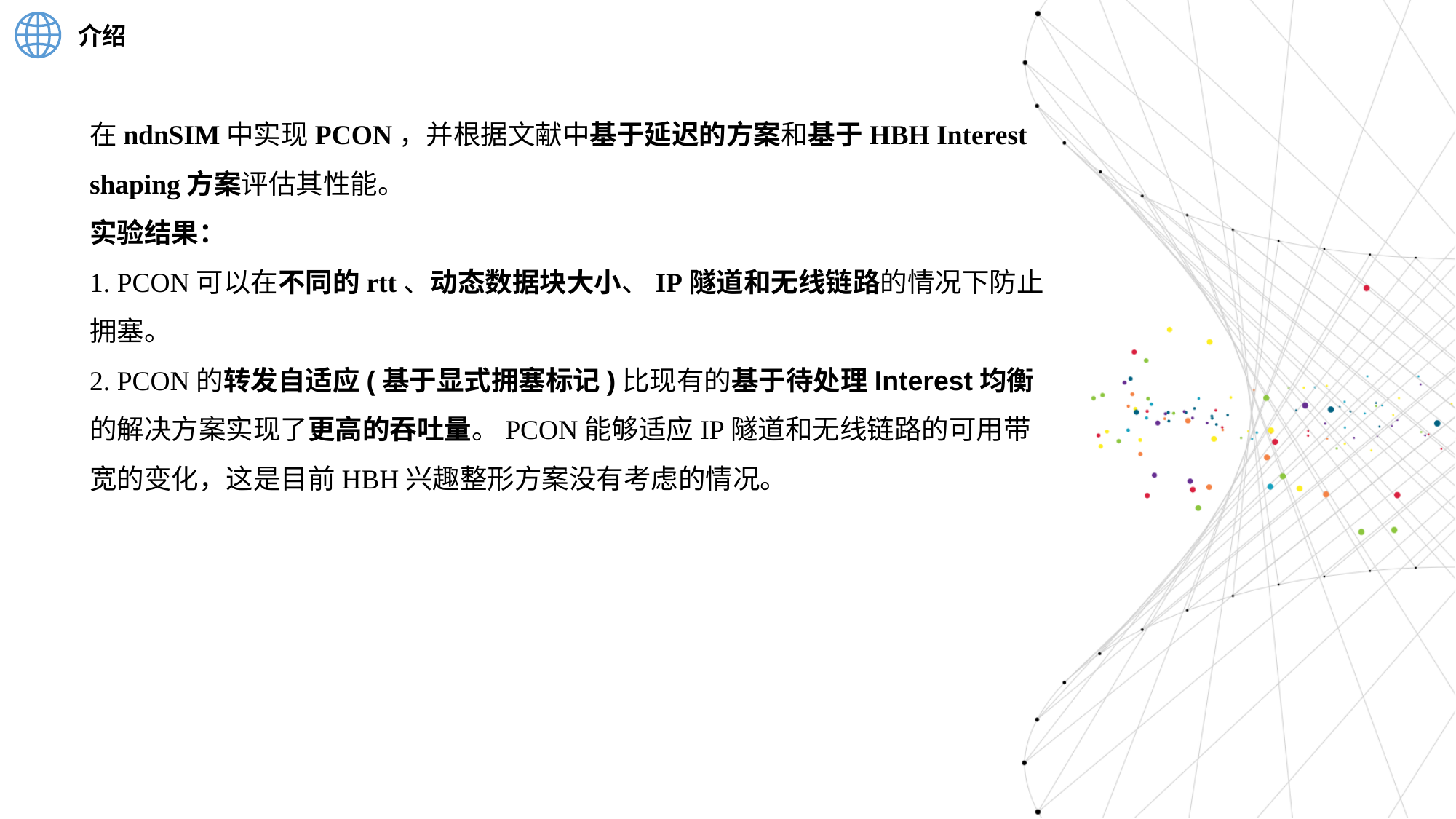

介绍
在ndnSIM中实现PCON，并根据文献中基于延迟的方案和基于HBH Interest shaping方案评估其性能。
实验结果：
1. PCON可以在不同的rtt、动态数据块大小、IP隧道和无线链路的情况下防止拥塞。
2. PCON的转发自适应(基于显式拥塞标记)比现有的基于待处理Interest均衡的解决方案实现了更高的吞吐量。PCON能够适应IP隧道和无线链路的可用带宽的变化，这是目前HBH兴趣整形方案没有考虑的情况。